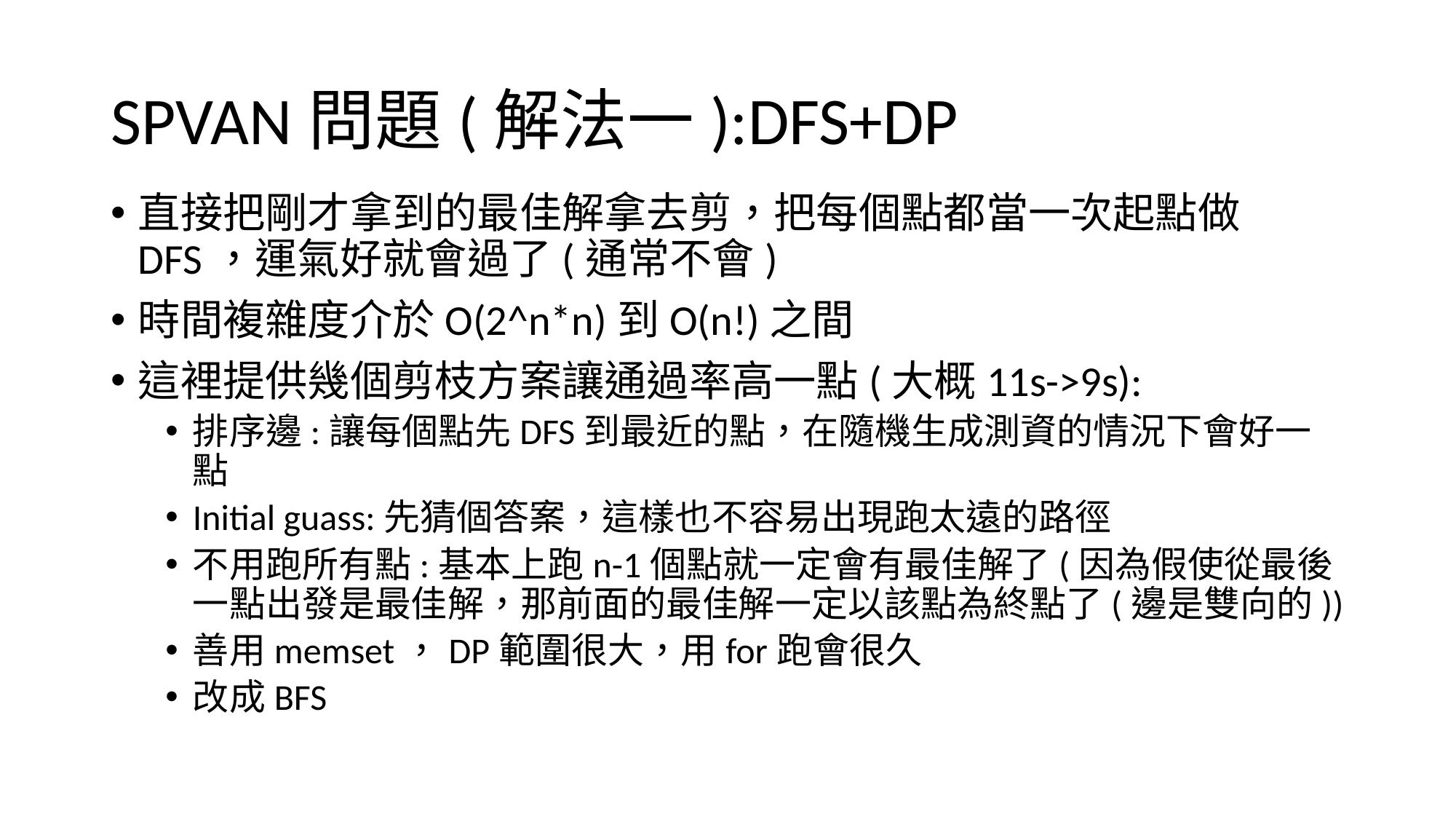

# SPVAN問題(解法一):DFS+DP
直接把剛才拿到的最佳解拿去剪，把每個點都當一次起點做DFS，運氣好就會過了(通常不會)
時間複雜度介於O(2^n*n)到O(n!)之間
這裡提供幾個剪枝方案讓通過率高一點(大概11s->9s):
排序邊:讓每個點先DFS到最近的點，在隨機生成測資的情況下會好一點
Initial guass:先猜個答案，這樣也不容易出現跑太遠的路徑
不用跑所有點:基本上跑n-1個點就一定會有最佳解了(因為假使從最後一點出發是最佳解，那前面的最佳解一定以該點為終點了(邊是雙向的))
善用memset，DP範圍很大，用for跑會很久
改成BFS